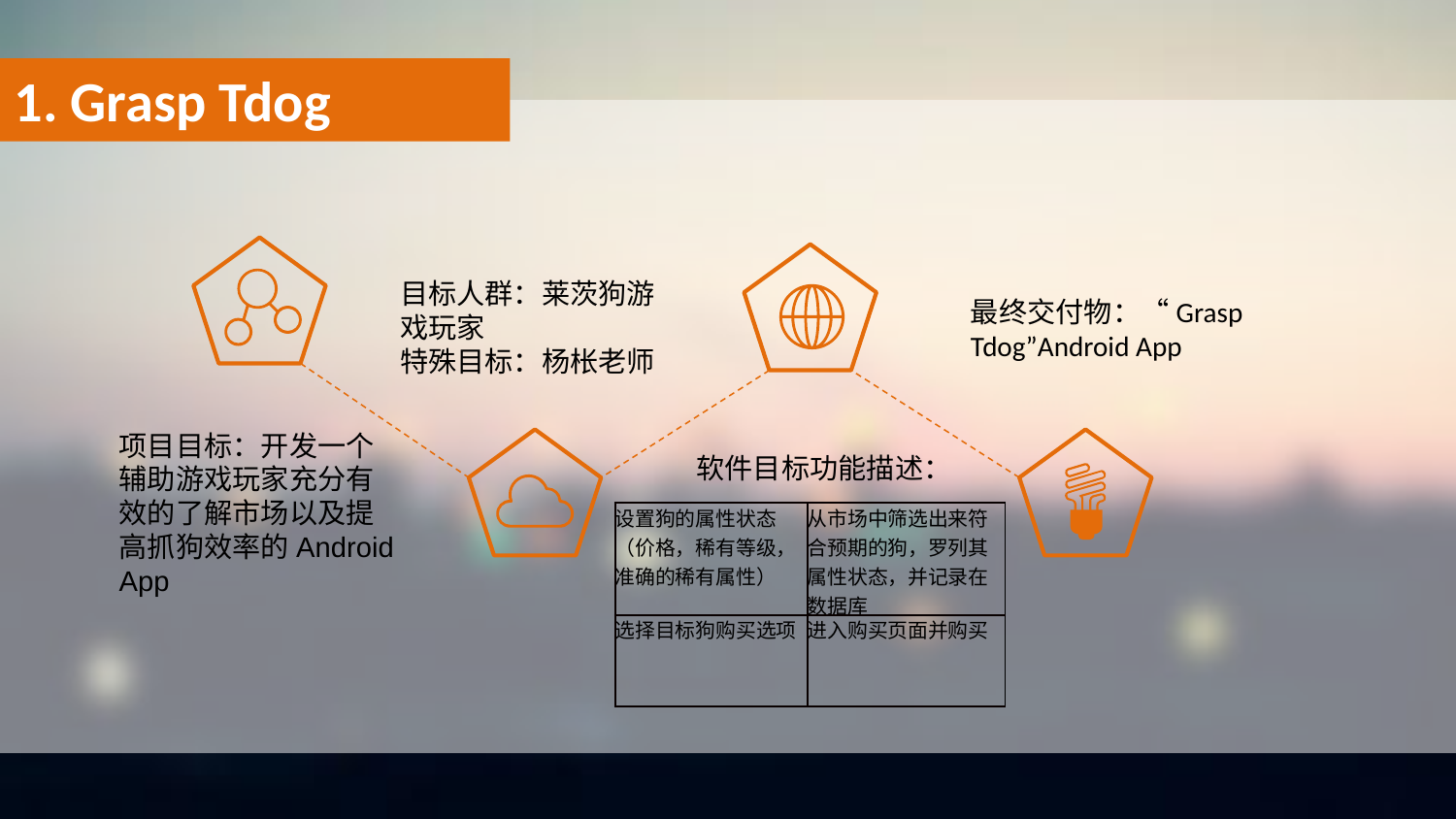

1. Grasp Tdog

目标人群：莱茨狗游戏玩家
特殊目标：杨枨老师
最终交付物：“Grasp Tdog”Android App
项目目标：开发一个辅助游戏玩家充分有效的了解市场以及提高抓狗效率的Android App

软件目标功能描述：
| 设置狗的属性状态（价格，稀有等级，准确的稀有属性） | 从市场中筛选出来符合预期的狗，罗列其属性状态，并记录在数据库 |
| --- | --- |
| 选择目标狗购买选项 | 进入购买页面并购买 |